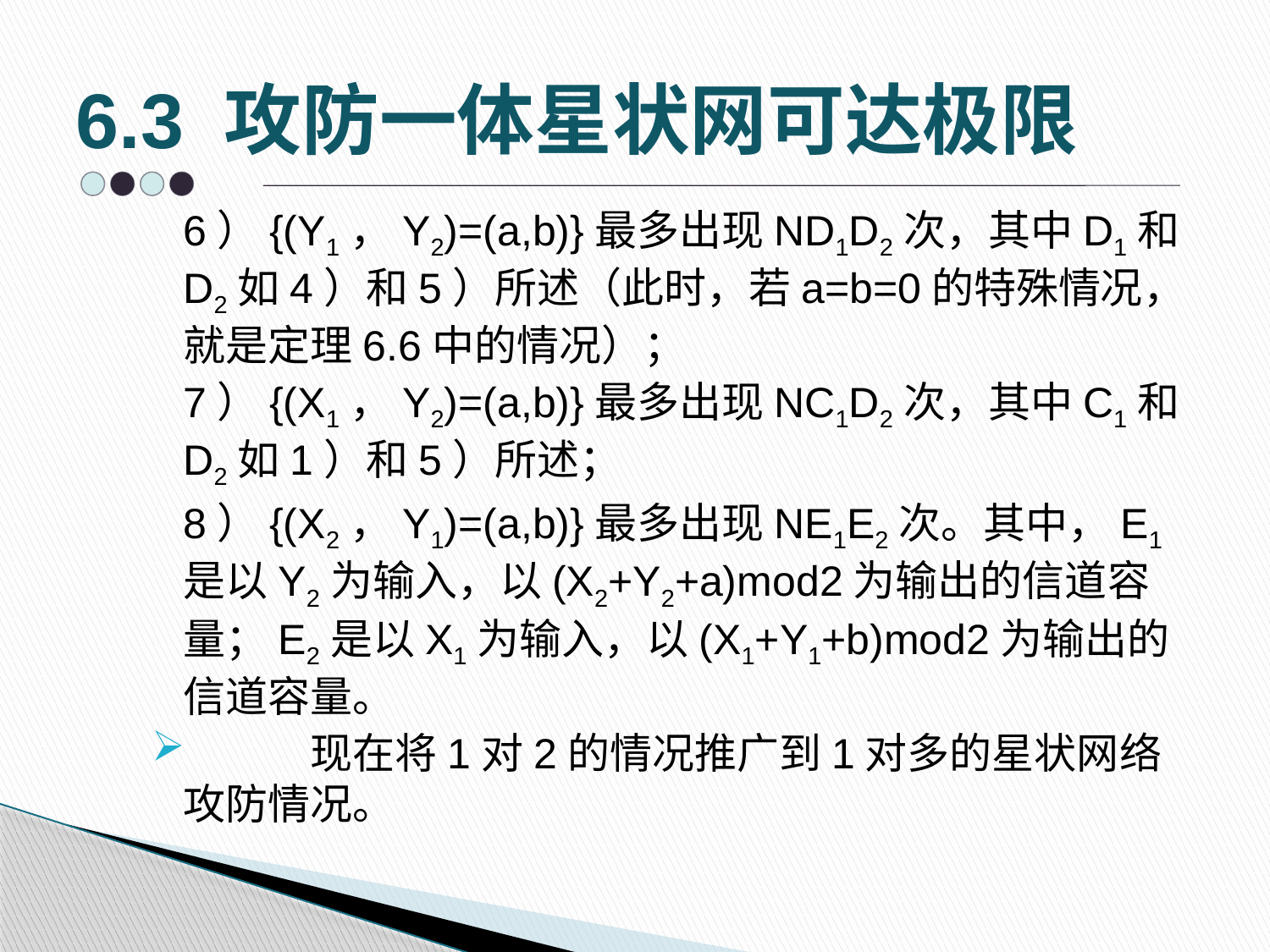

# 6.3 攻防一体星状网可达极限

	6）{(Y1，Y2)=(a,b)}最多出现ND1D2次，其中D1和D2如4）和5）所述（此时，若a=b=0的特殊情况，就是定理6.6中的情况）；
	7）{(X1，Y2)=(a,b)}最多出现NC1D2次，其中C1和D2如1）和5）所述；
	8）{(X2，Y1)=(a,b)}最多出现NE1E2次。其中，E1是以Y2为输入，以(X2+Y2+a)mod2为输出的信道容量；E2是以X1为输入，以(X1+Y1+b)mod2为输出的信道容量。
	现在将1对2的情况推广到1对多的星状网络攻防情况。